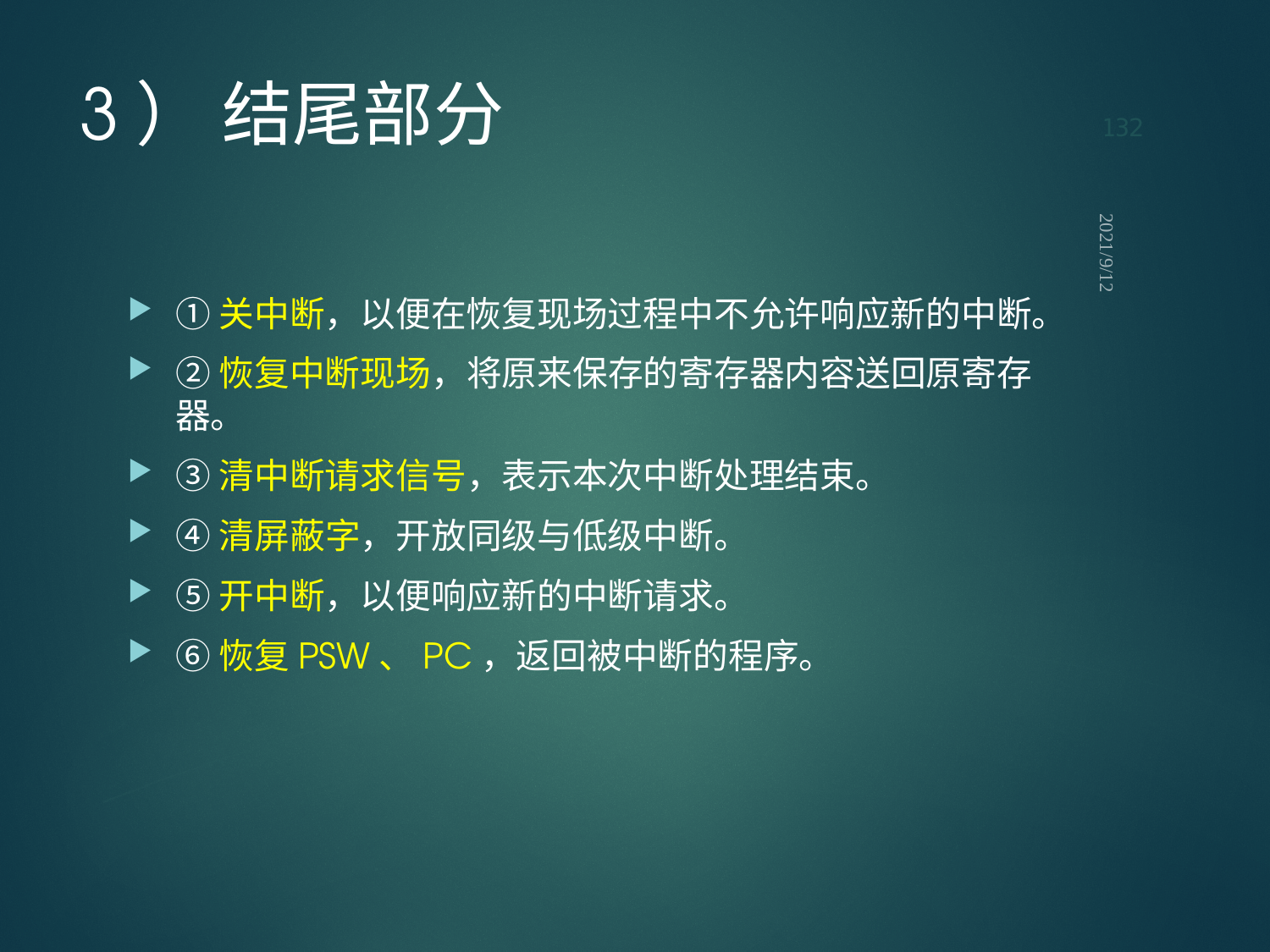

132
# 3） 结尾部分
2021/9/12
①关中断，以便在恢复现场过程中不允许响应新的中断。
②恢复中断现场，将原来保存的寄存器内容送回原寄存器。
③清中断请求信号，表示本次中断处理结束。
④清屏蔽字，开放同级与低级中断。
⑤开中断，以便响应新的中断请求。
⑥恢复PSW、PC，返回被中断的程序。